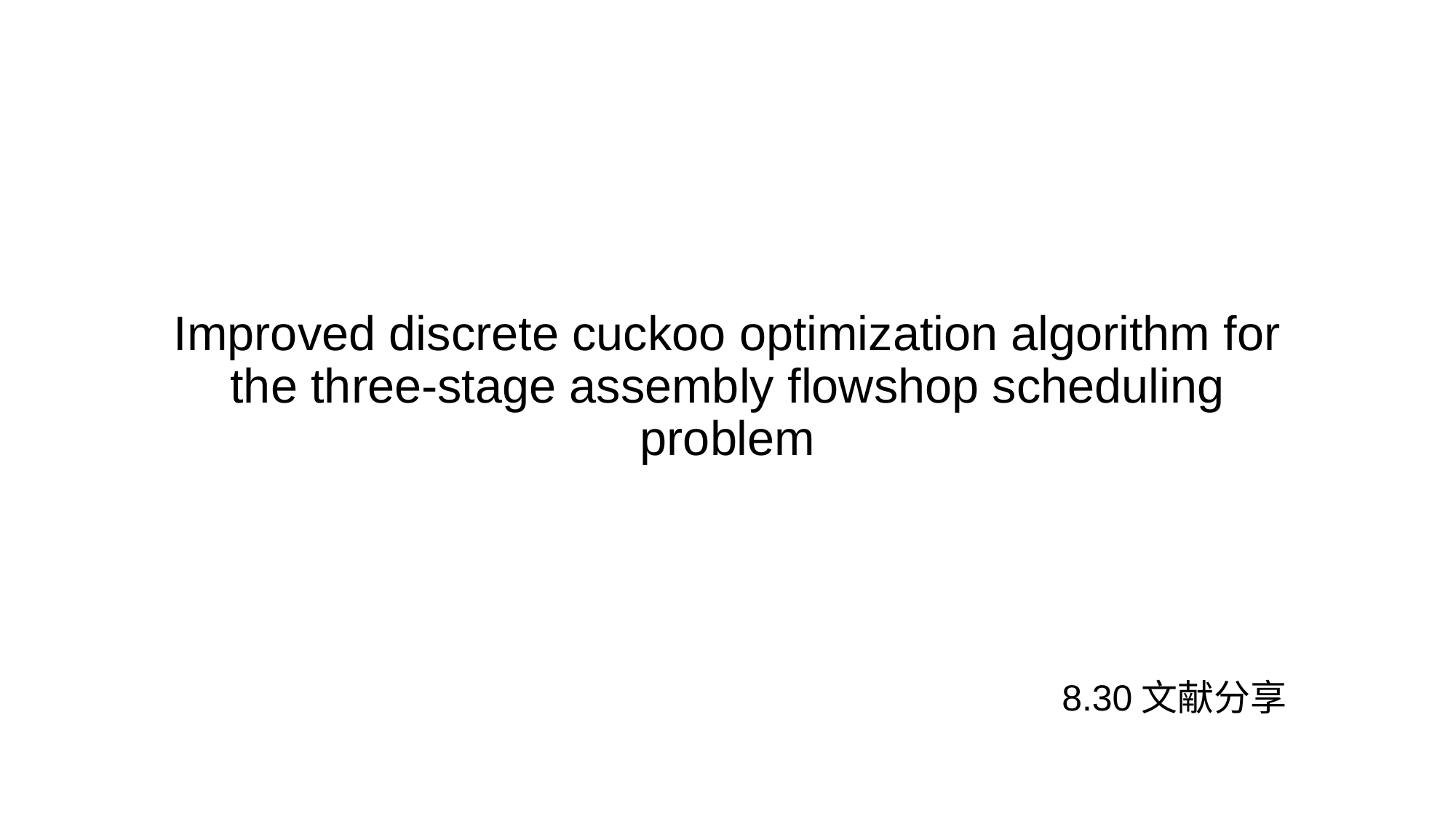

# Improved discrete cuckoo optimization algorithm for the three-stage assembly flowshop scheduling problem
8.30文献分享